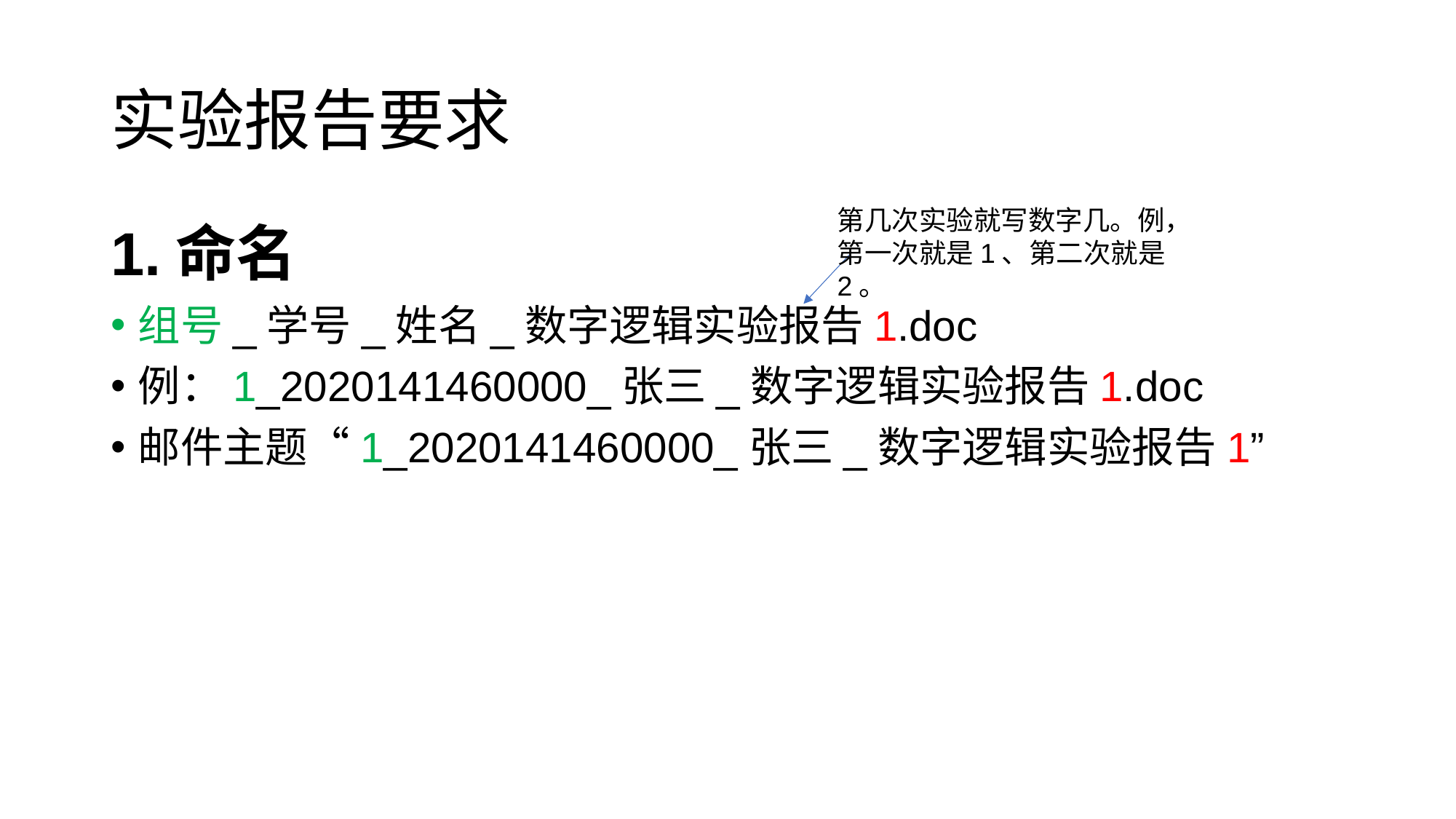

# 实验报告要求
第几次实验就写数字几。例，第一次就是1、第二次就是2。
1.命名
组号_学号_姓名_数字逻辑实验报告1.doc
例：1_2020141460000_张三_数字逻辑实验报告1.doc
邮件主题“1_2020141460000_张三_数字逻辑实验报告1”